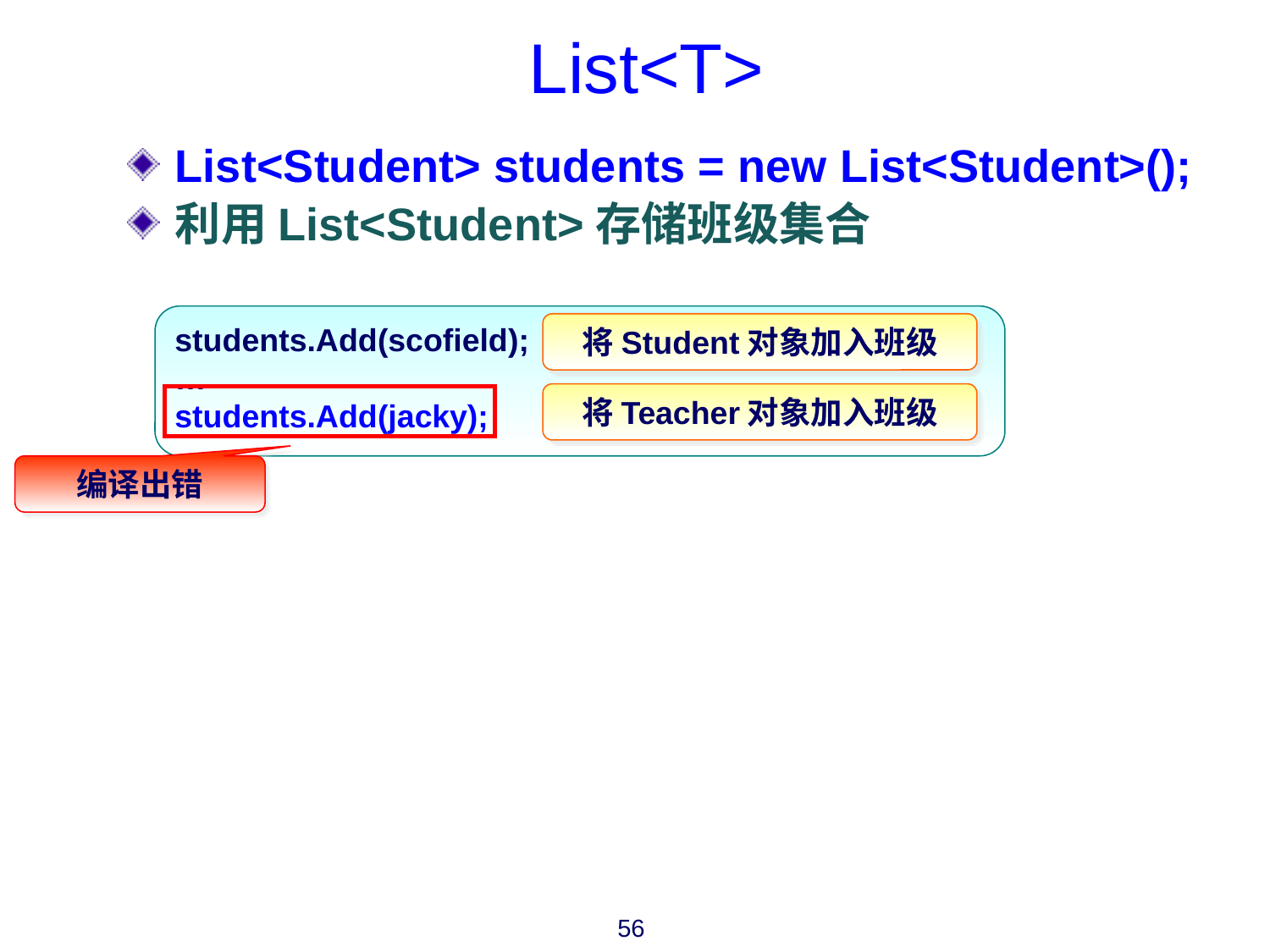

# List<T>
List<Student> students = new List<Student>();
利用List<Student>存储班级集合
students.Add(scofield);
…
students.Add(jacky);
将Student对象加入班级
将Teacher对象加入班级

编译出错
56